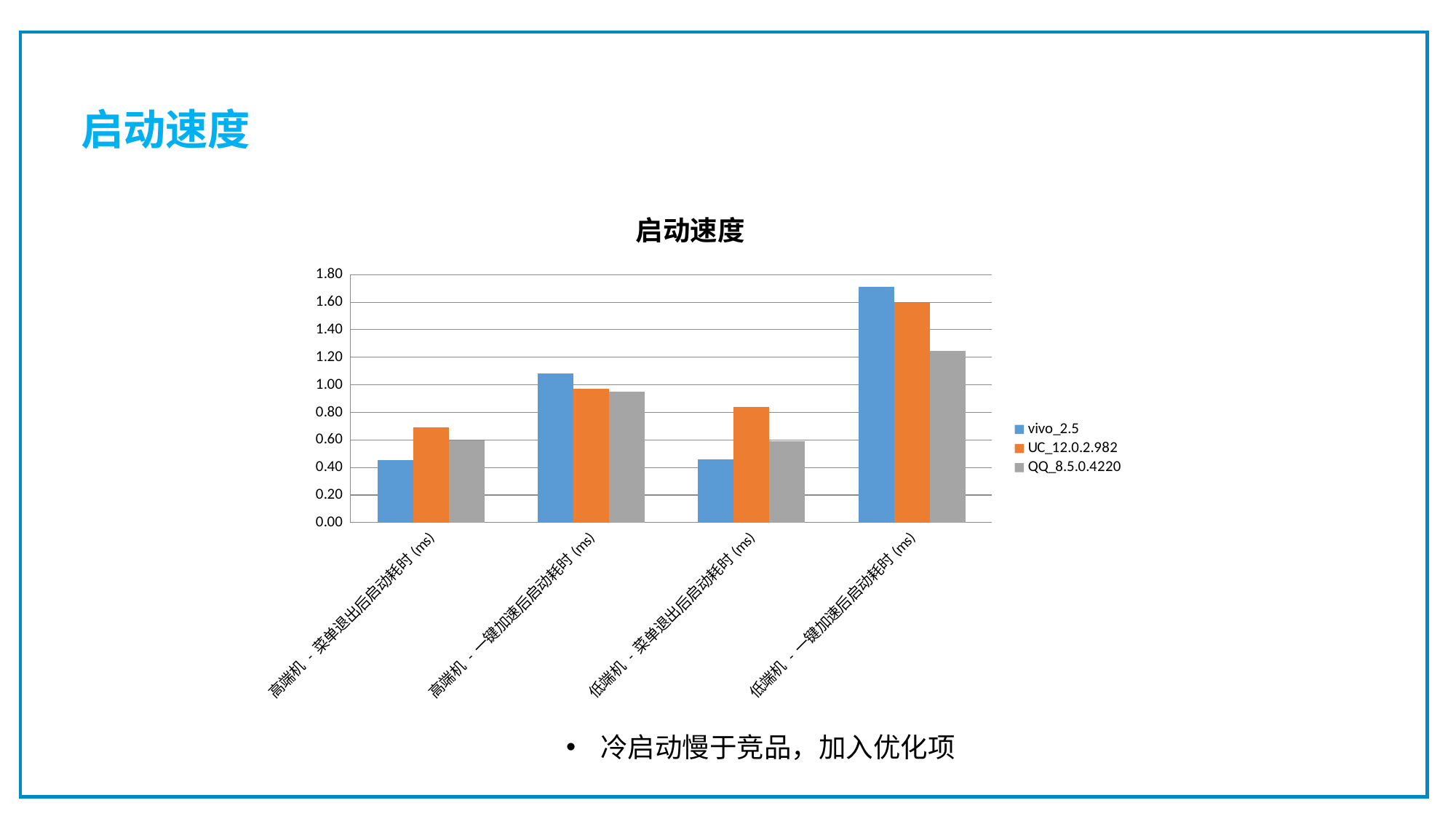

启动速度

### Chart: 启动速度

| Category | vivo_2.5 | UC_12.0.2.982 | QQ_8.5.0.4220 |
|---|---|---|---|
| 高端机 - 菜单退出后启动耗时(ms) | 0.455 | 0.69 | 0.59832 |
| 高端机 - 一键加速后启动耗时(ms) | 1.085 | 0.97334 | 0.95152 |
| 低端机 - 菜单退出后启动耗时(ms) | 0.46 | 0.84002 | 0.59166 |
| 低端机 - 一键加速后启动耗时(ms) | 1.71332 | 1.595 | 1.245 |
冷启动慢于竞品，加入优化项